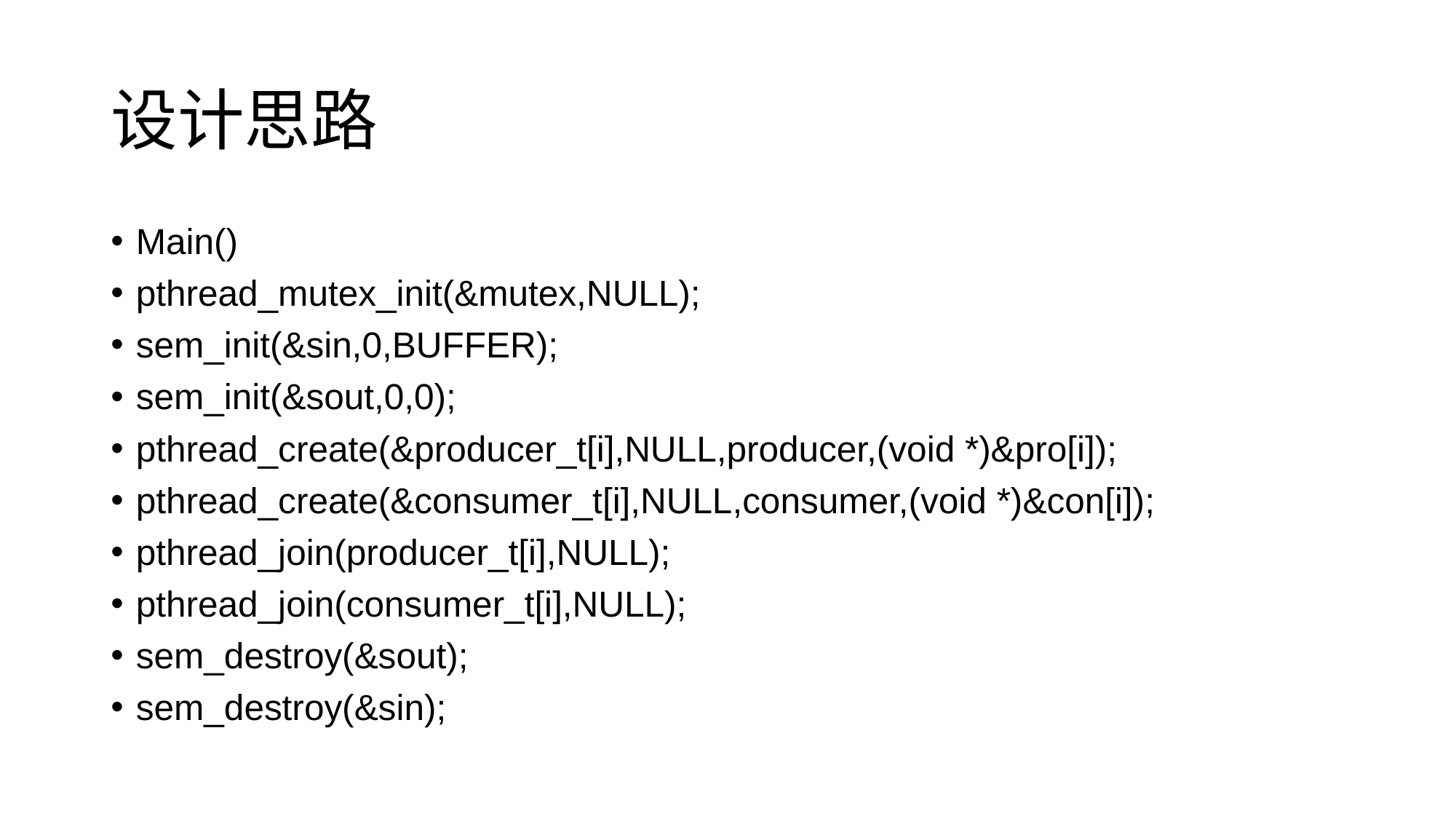

# 设计思路
Main()
pthread_mutex_init(&mutex,NULL);
sem_init(&sin,0,BUFFER);
sem_init(&sout,0,0);
pthread_create(&producer_t[i],NULL,producer,(void *)&pro[i]);
pthread_create(&consumer_t[i],NULL,consumer,(void *)&con[i]);
pthread_join(producer_t[i],NULL);
pthread_join(consumer_t[i],NULL);
sem_destroy(&sout);
sem_destroy(&sin);